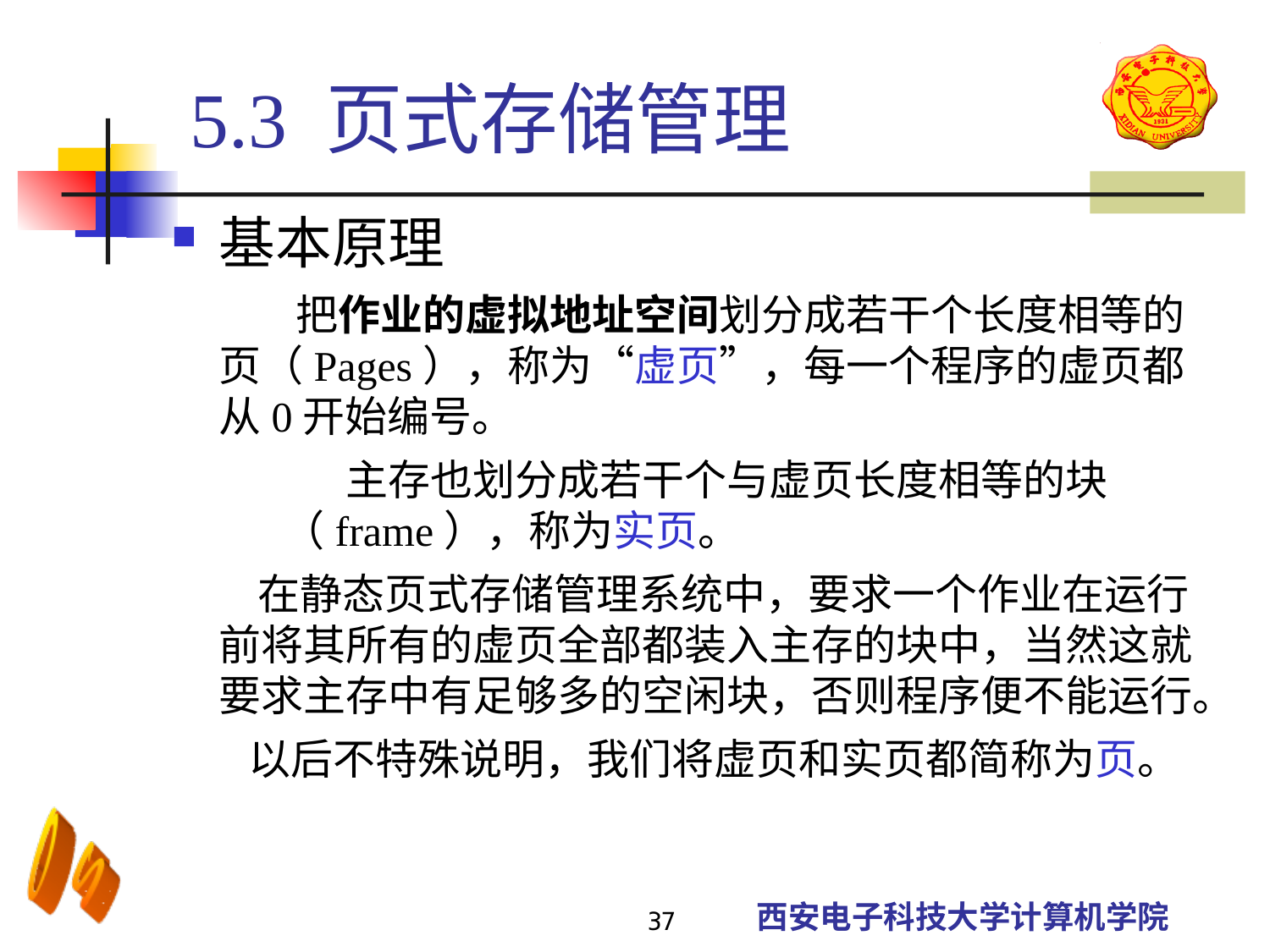

5.3 页式存储管理
基本原理
	       把作业的虚拟地址空间划分成若干个长度相等的页（Pages），称为“虚页”，每一个程序的虚页都从0开始编号。
主存也划分成若干个与虚页长度相等的块（frame），称为实页。
	   在静态页式存储管理系统中，要求一个作业在运行前将其所有的虚页全部都装入主存的块中，当然这就要求主存中有足够多的空闲块，否则程序便不能运行。
	  以后不特殊说明，我们将虚页和实页都简称为页。
37